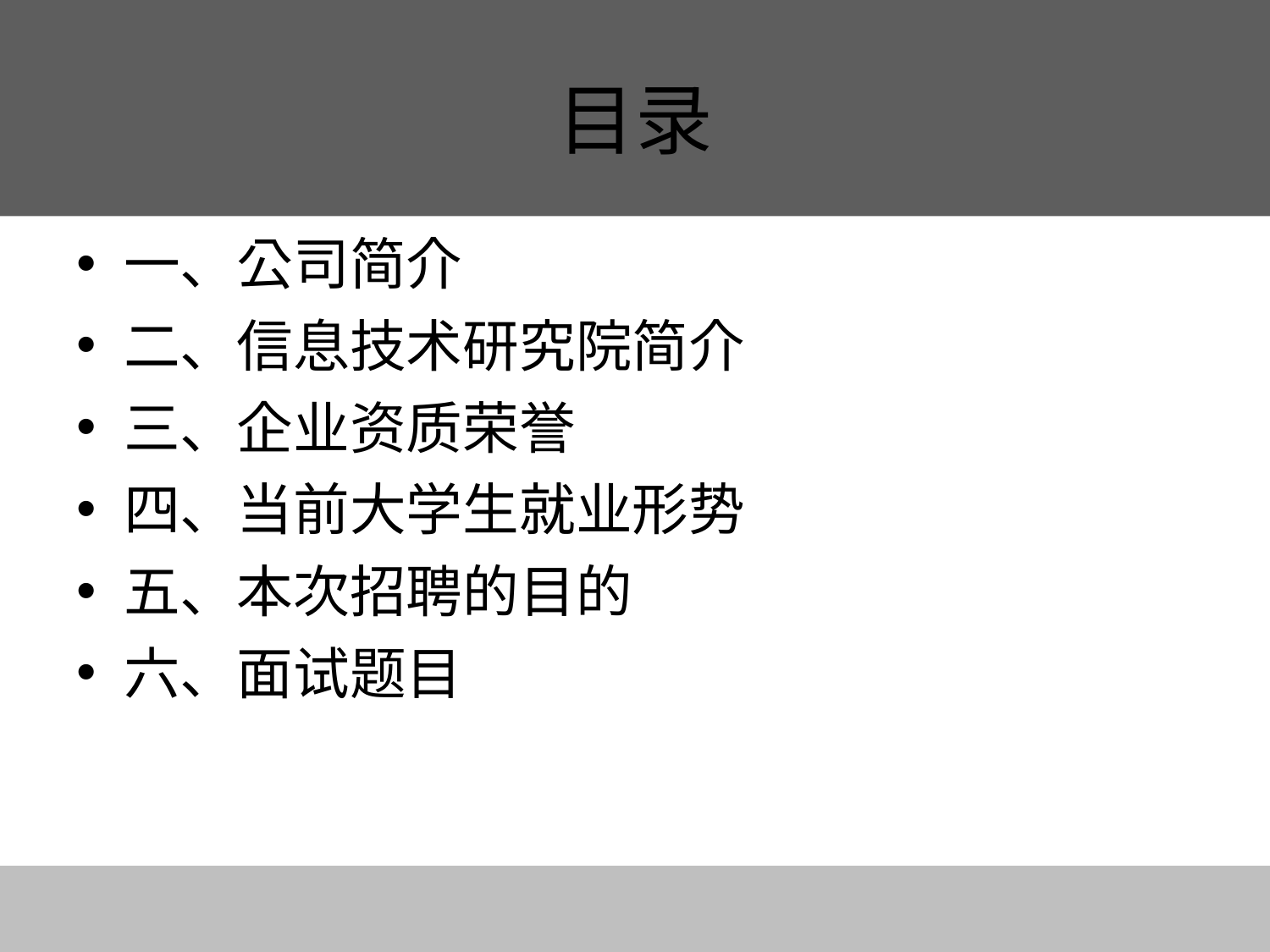

# 目录
一、公司简介
二、信息技术研究院简介
三、企业资质荣誉
四、当前大学生就业形势
五、本次招聘的目的
六、面试题目